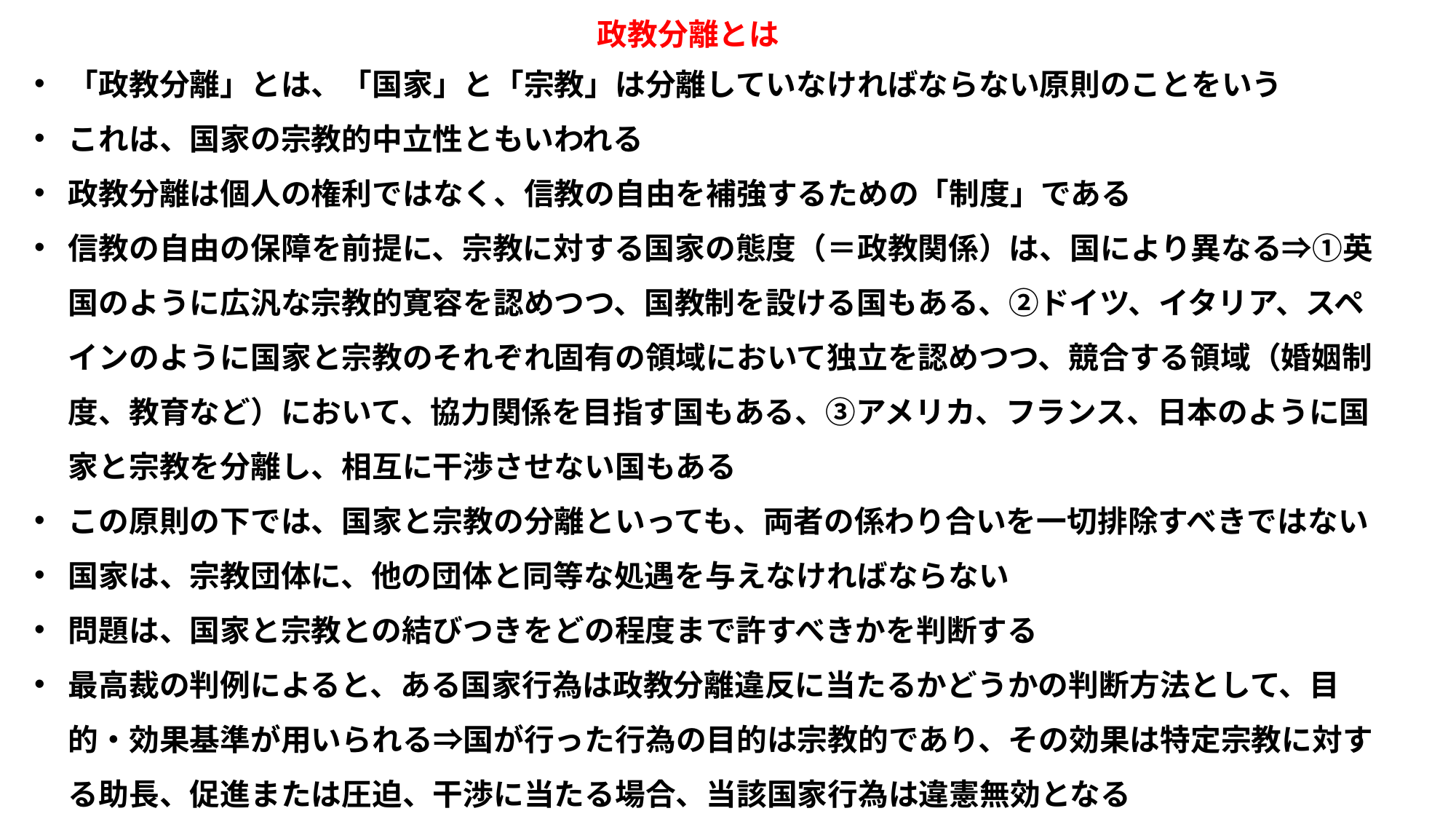

政教分離とは
「政教分離」とは、「国家」と「宗教」は分離していなければならない原則のことをいう
これは、国家の宗教的中立性ともいわれる
政教分離は個人の権利ではなく、信教の自由を補強するための「制度」である
信教の自由の保障を前提に、宗教に対する国家の態度（＝政教関係）は、国により異なる⇒①英国のように広汎な宗教的寛容を認めつつ、国教制を設ける国もある、②ドイツ、イタリア、スペインのように国家と宗教のそれぞれ固有の領域において独立を認めつつ、競合する領域（婚姻制度、教育など）において、協力関係を目指す国もある、③アメリカ、フランス、日本のように国家と宗教を分離し、相互に干渉させない国もある
この原則の下では、国家と宗教の分離といっても、両者の係わり合いを一切排除すべきではない
国家は、宗教団体に、他の団体と同等な処遇を与えなければならない
問題は、国家と宗教との結びつきをどの程度まで許すべきかを判断する
最高裁の判例によると、ある国家行為は政教分離違反に当たるかどうかの判断方法として、目的・効果基準が用いられる⇒国が行った行為の目的は宗教的であり、その効果は特定宗教に対する助長、促進または圧迫、干渉に当たる場合、当該国家行為は違憲無効となる